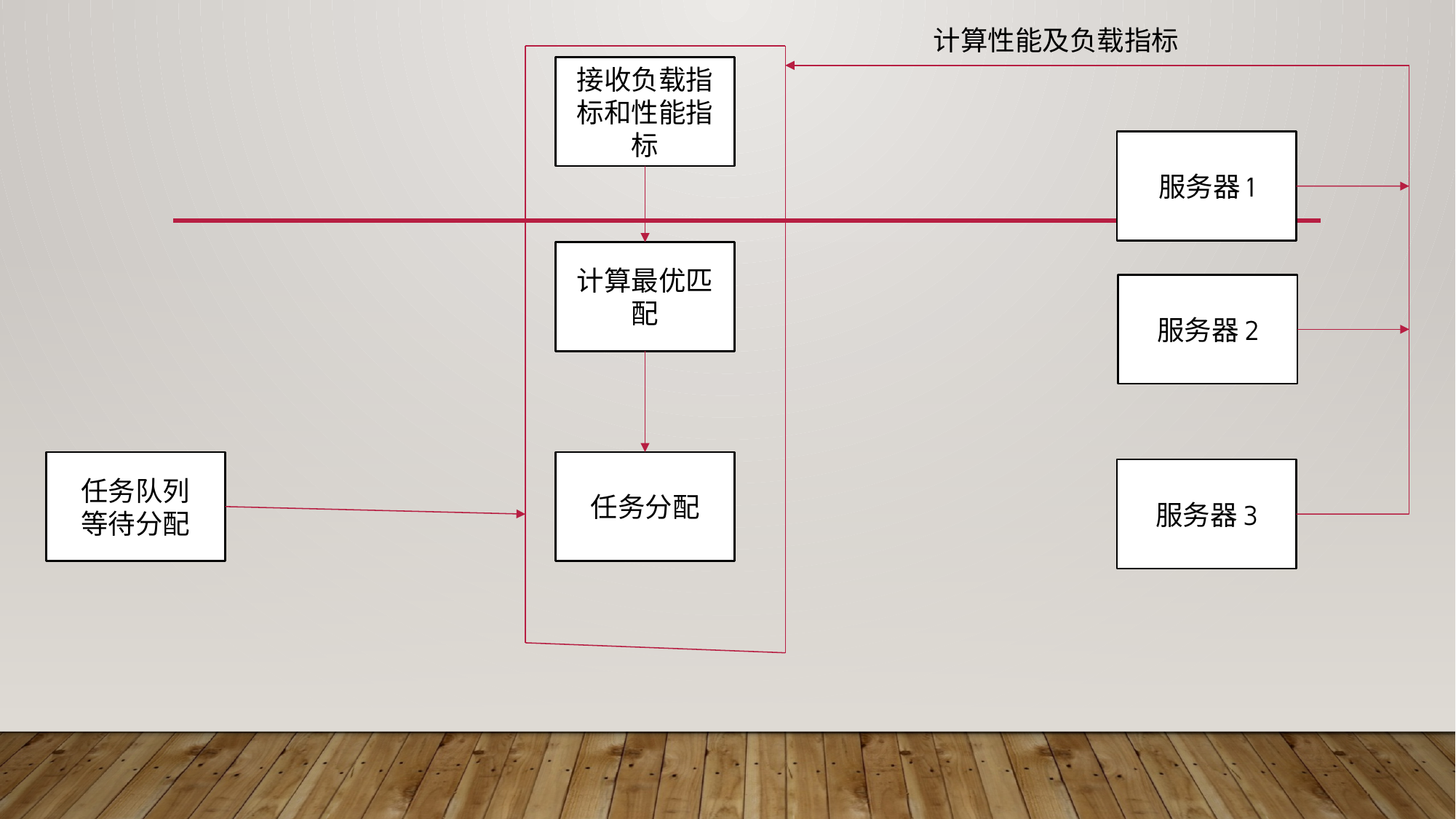

计算性能及负载指标
接收负载指标和性能指标
服务器1
计算最优匹配
服务器2
任务队列
等待分配
任务分配
服务器3